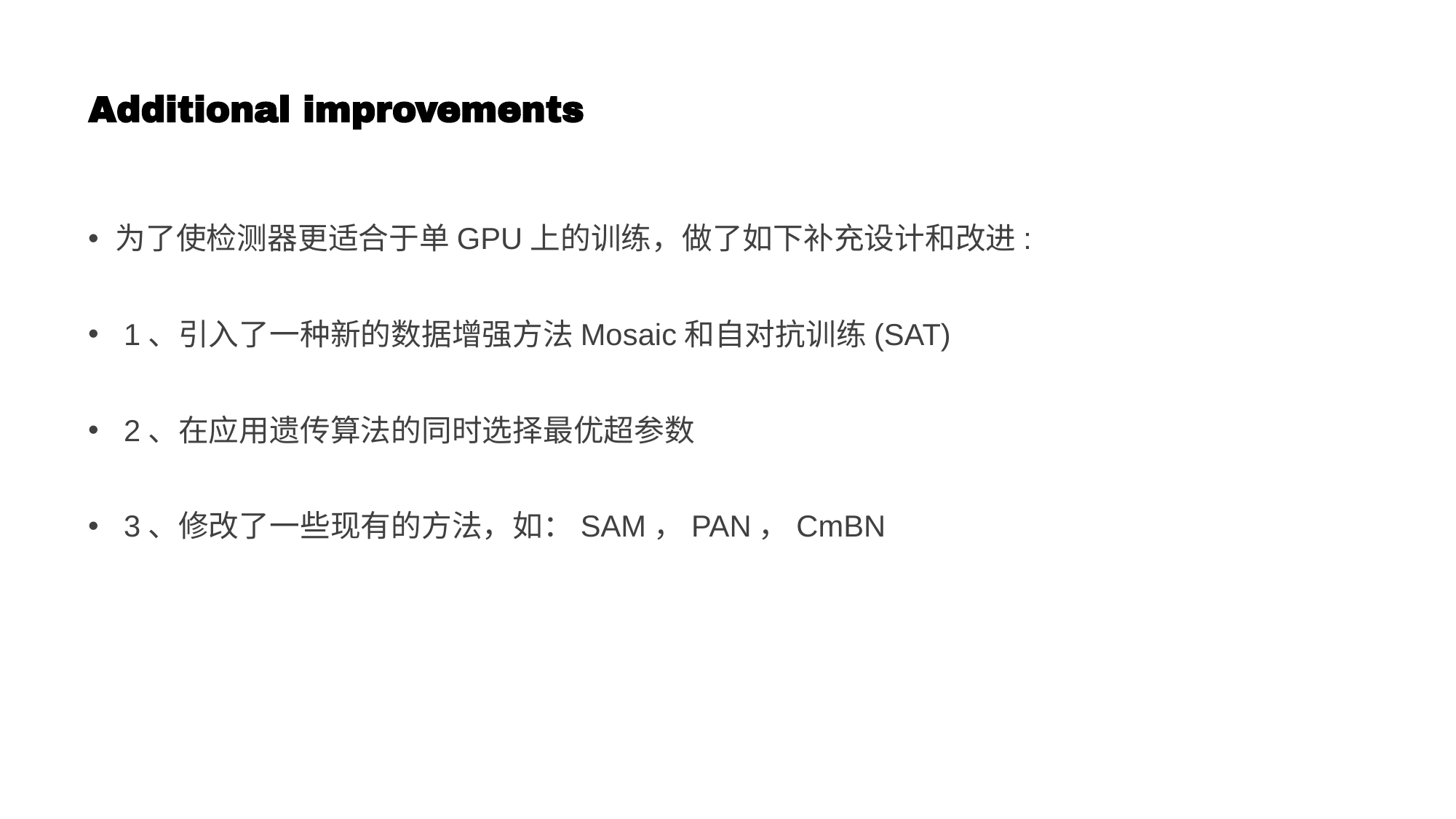

# Additional improvements
为了使检测器更适合于单GPU上的训练，做了如下补充设计和改进:

​ 1、引入了一种新的数据增强方法Mosaic和自对抗训练(SAT)

​ 2、在应用遗传算法的同时选择最优超参数

​ 3、修改了一些现有的方法，如：SAM，PAN，CmBN